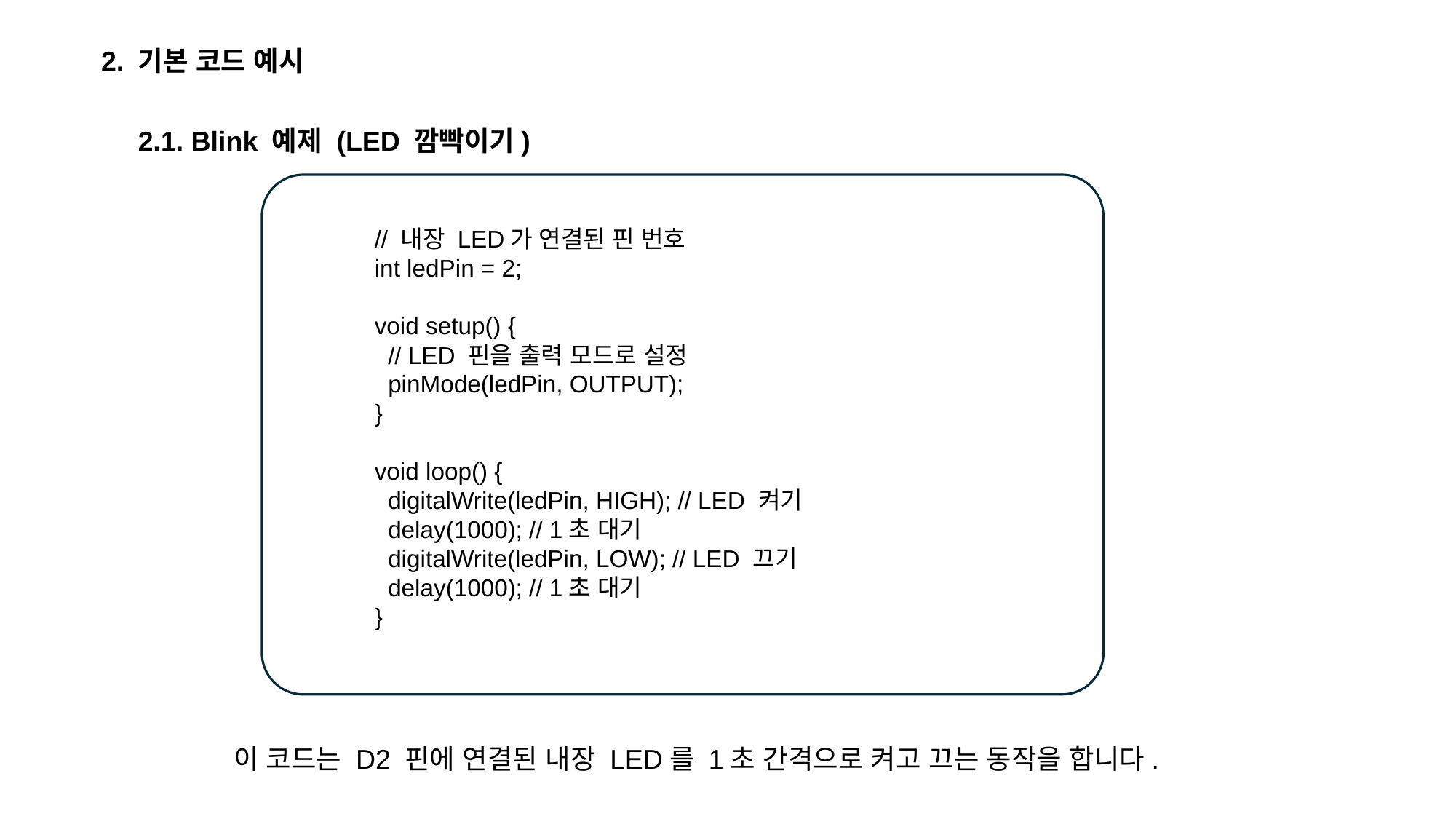

2. 기본 코드 예시
2.1. Blink 예제 (LED 깜빡이기)

// 내장 LED가 연결된 핀 번호
int ledPin = 2;

void setup() {
  // LED 핀을 출력 모드로 설정
  pinMode(ledPin, OUTPUT);
}

void loop() {
  digitalWrite(ledPin, HIGH); // LED 켜기
  delay(1000); // 1초 대기
  digitalWrite(ledPin, LOW); // LED 끄기
  delay(1000); // 1초 대기
}
이 코드는 D2 핀에 연결된 내장 LED를 1초 간격으로 켜고 끄는 동작을 합니다.